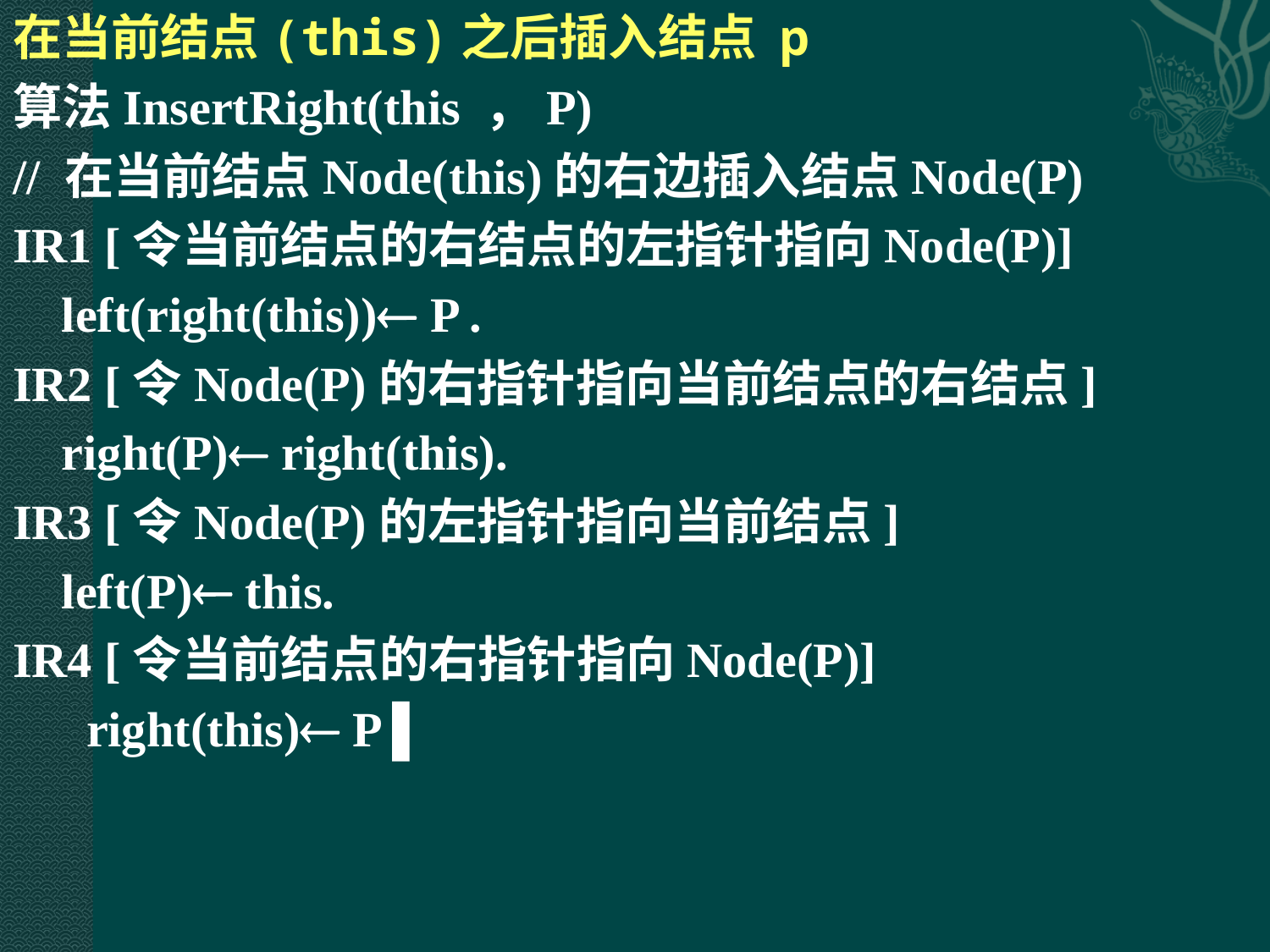

在当前结点(this)之后插入结点 p
算法InsertRight(this ，P)
// 在当前结点Node(this)的右边插入结点Node(P)
IR1 [令当前结点的右结点的左指针指向Node(P)]
    left(right(this))← P .
IR2 [令Node(P)的右指针指向当前结点的右结点]
    right(P)← right(this).
IR3 [令Node(P)的左指针指向当前结点]
    left(P)← this.
IR4 [令当前结点的右指针指向Node(P)]
      right(this)← P ▌